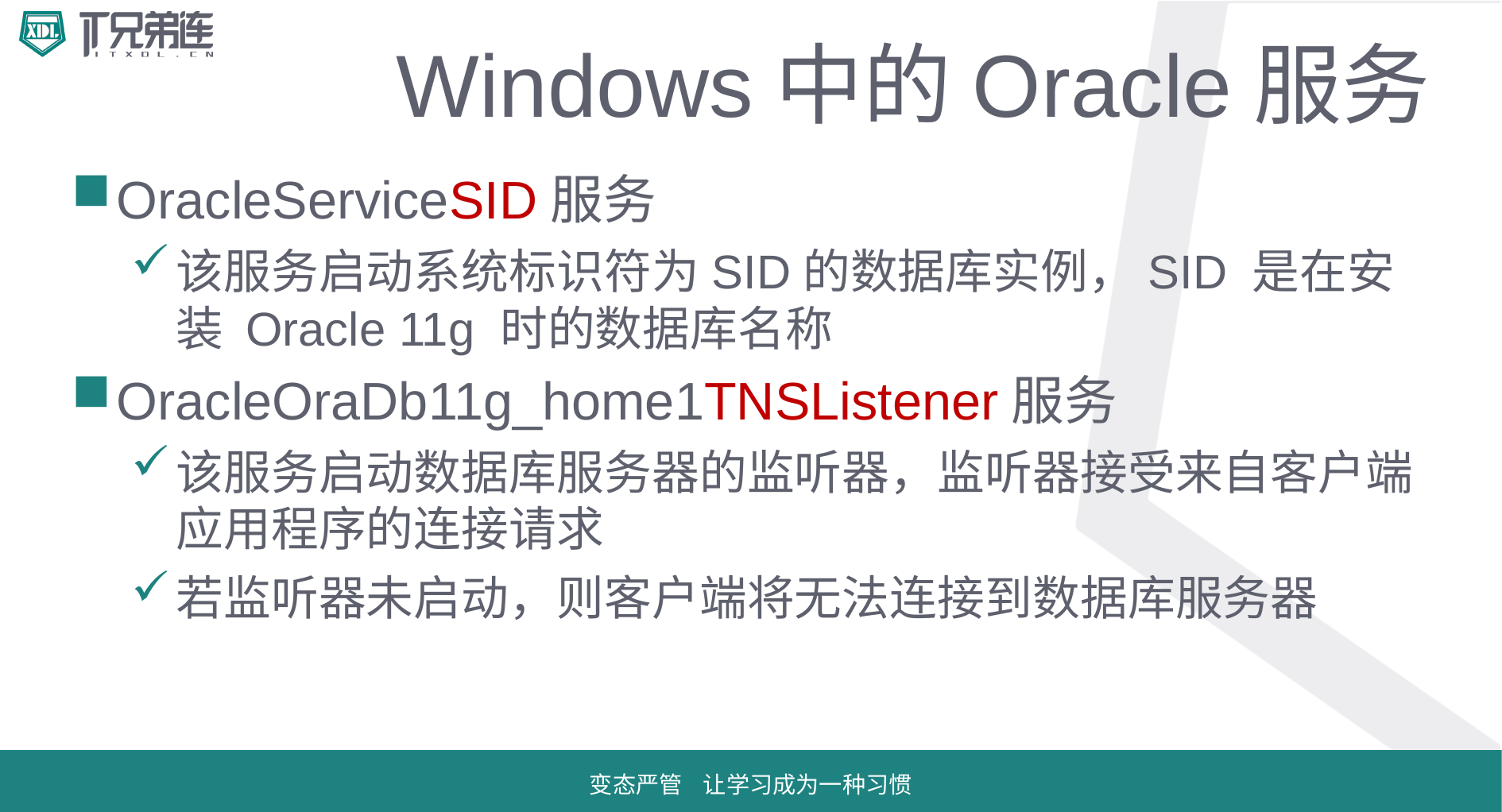

# Windows中的Oracle服务
OracleServiceSID服务
该服务启动系统标识符为SID的数据库实例，SID 是在安装 Oracle 11g 时的数据库名称
OracleOraDb11g_home1TNSListener服务
该服务启动数据库服务器的监听器，监听器接受来自客户端应用程序的连接请求
若监听器未启动，则客户端将无法连接到数据库服务器